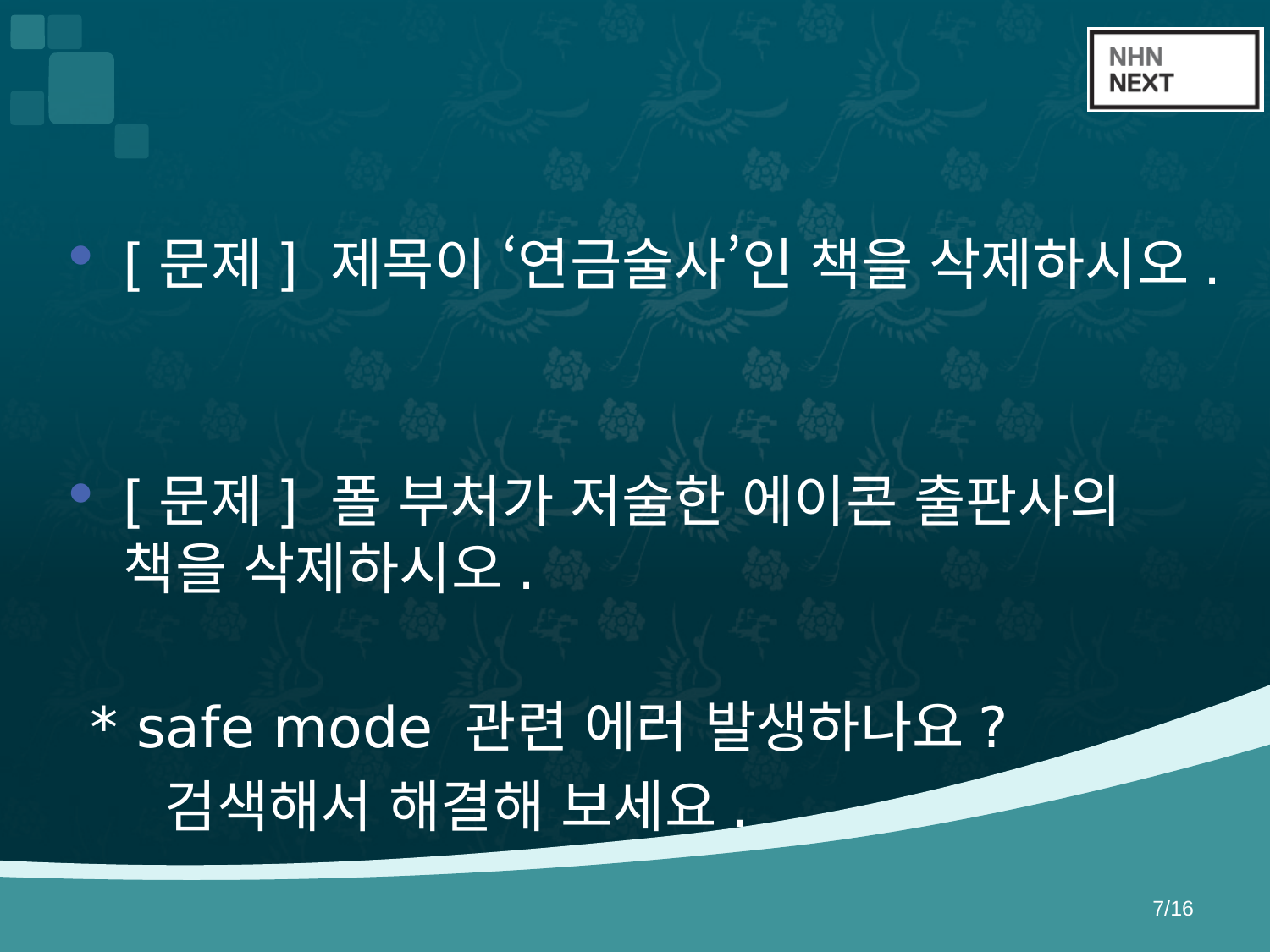

#
[문제] 제목이 ‘연금술사’인 책을 삭제하시오.

[문제] 폴 부처가 저술한 에이콘 출판사의 책을 삭제하시오.

 * safe mode 관련 에러 발생하나요?
     검색해서 해결해 보세요.

7/16